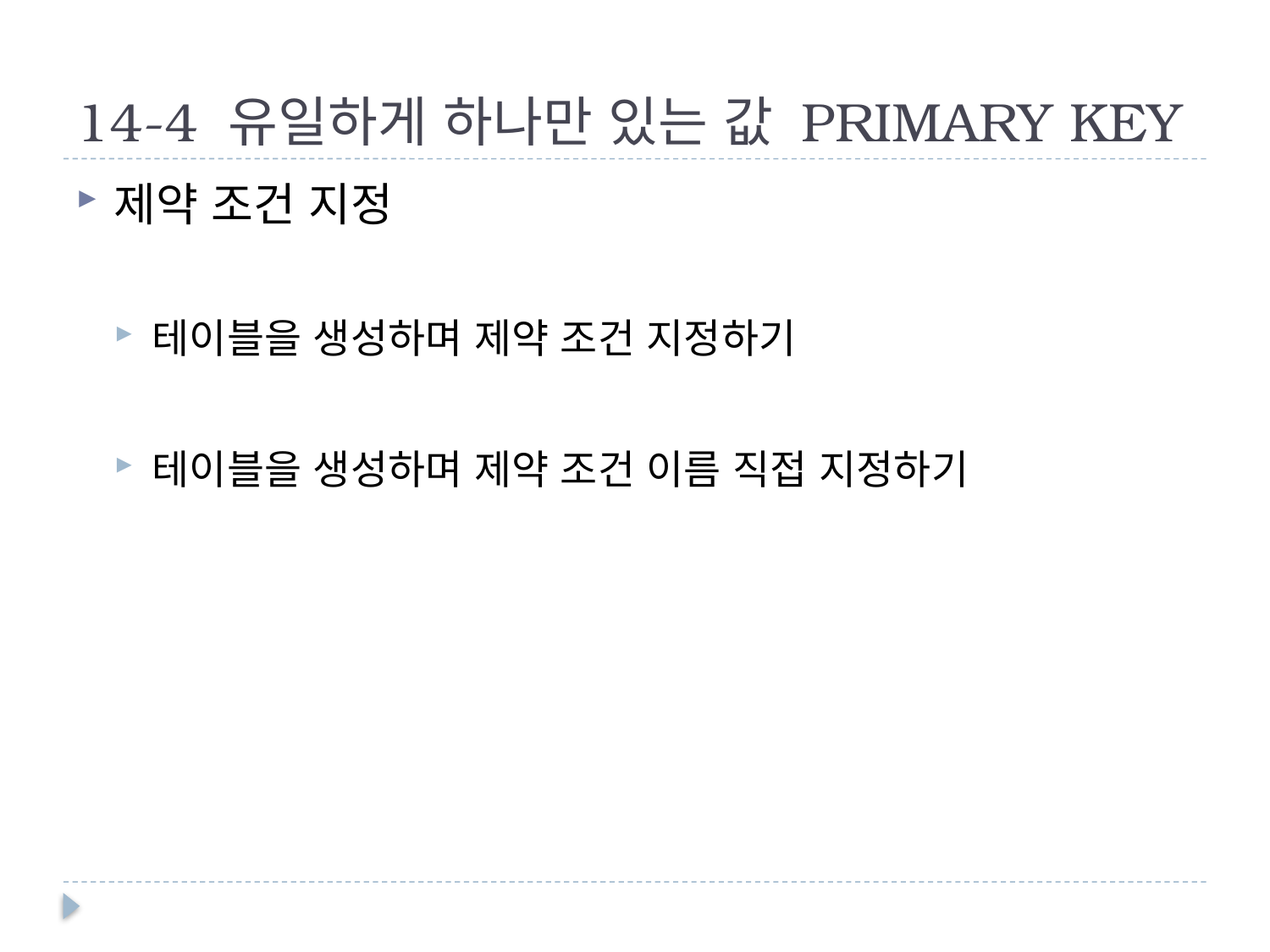

# 14-4 유일하게 하나만 있는 값 PRIMARY KEY
제약 조건 지정

테이블을 생성하며 제약 조건 지정하기

테이블을 생성하며 제약 조건 이름 직접 지정하기